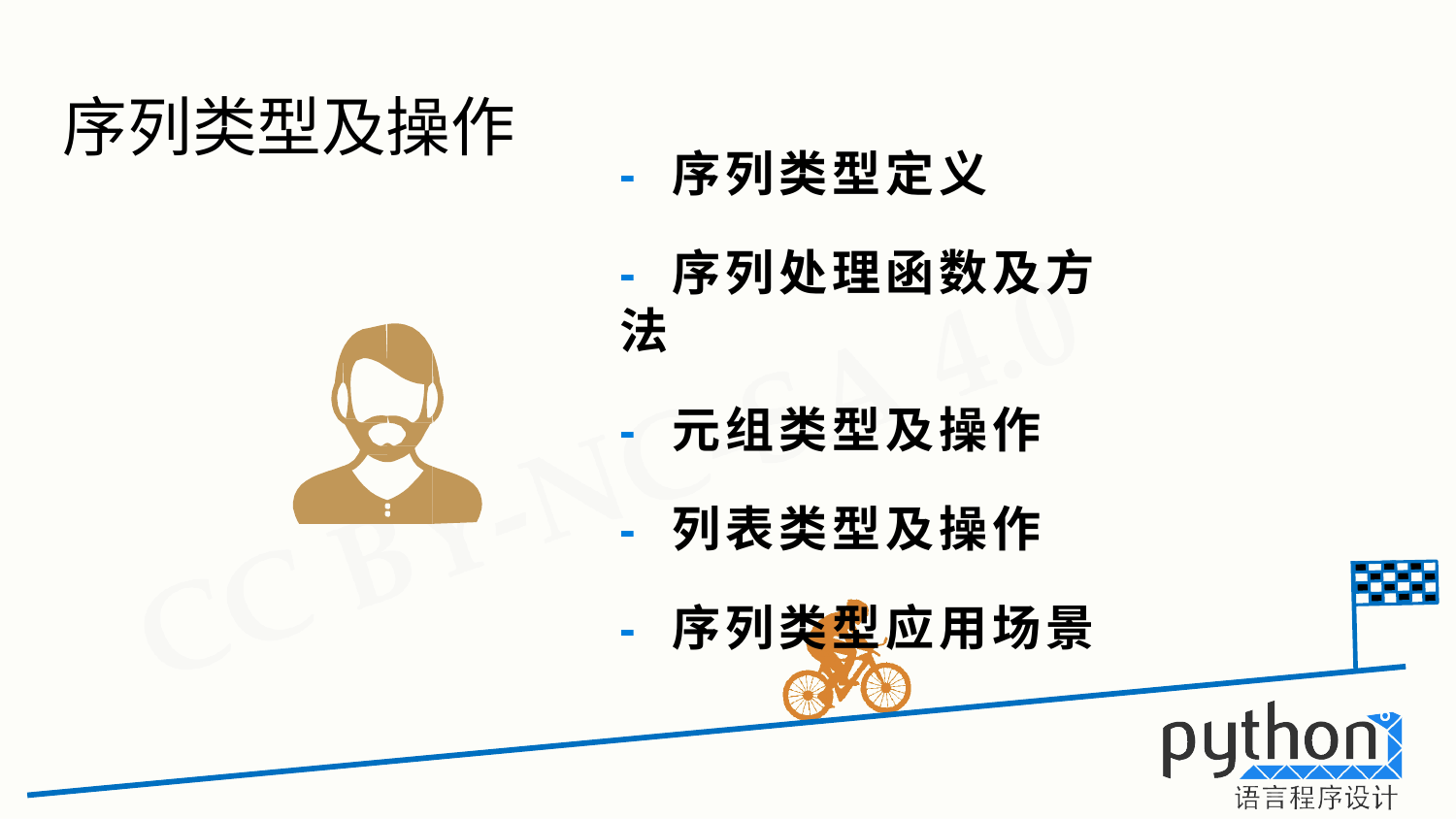

# 序列类型及操作
-	序列类型定义
-	序列处理函数及方法
-	元组类型及操作
-	列表类型及操作
-	序列类型应用场景